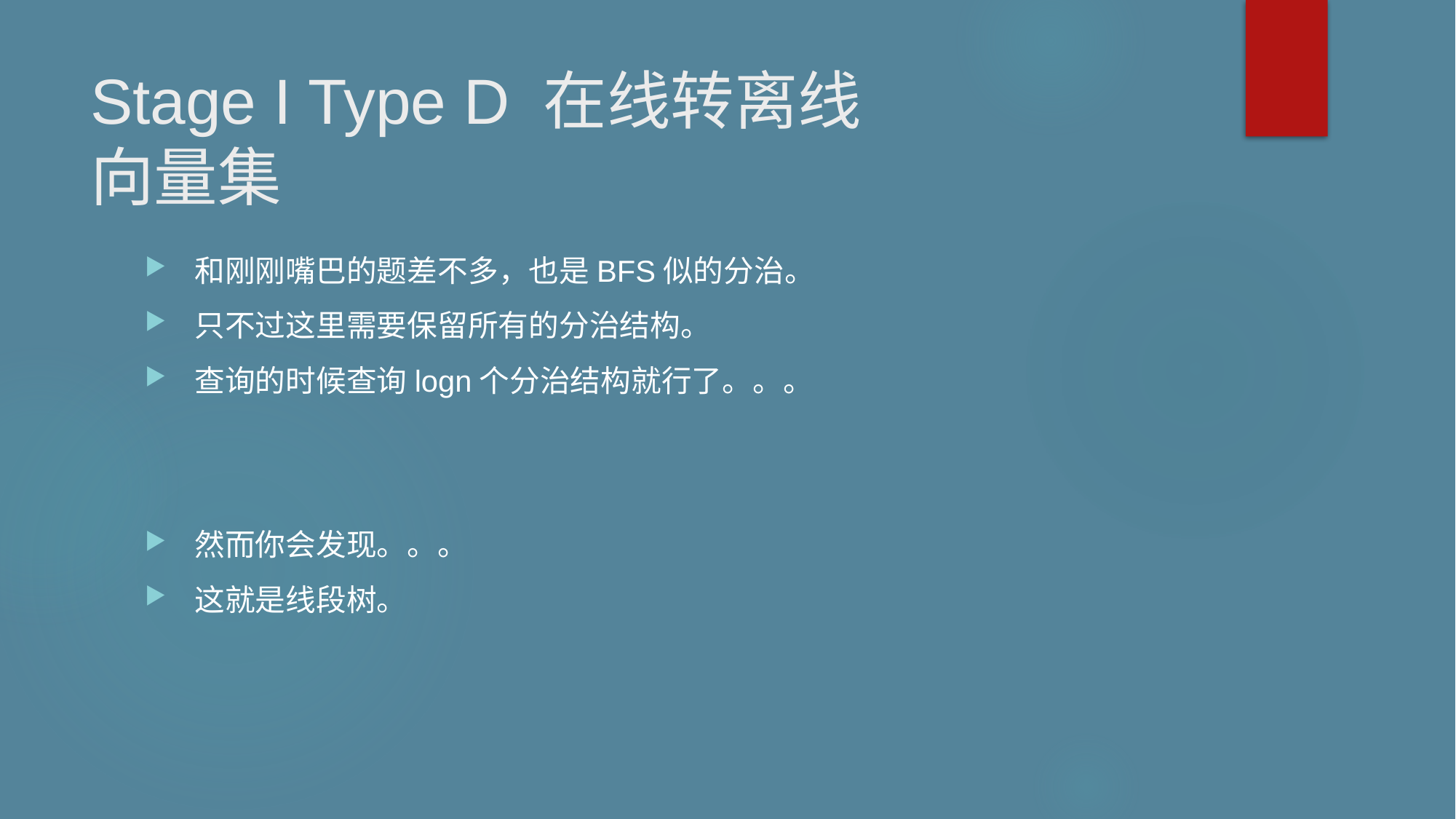

# Stage I Type D 在线转离线 向量集
和刚刚嘴巴的题差不多，也是BFS似的分治。
只不过这里需要保留所有的分治结构。
查询的时候查询logn个分治结构就行了。。。

然而你会发现。。。
这就是线段树。